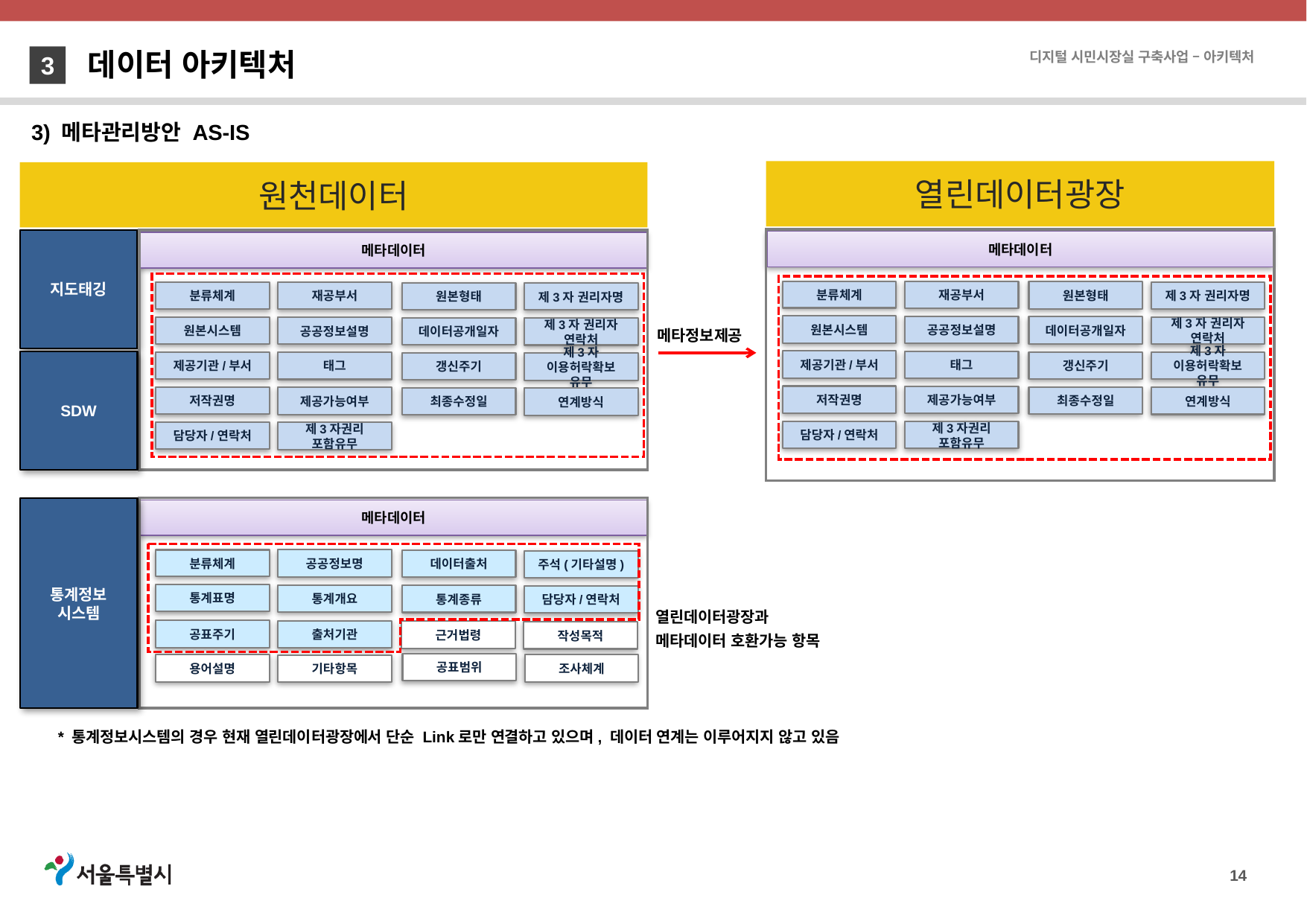

데이터 아키텍처
3
3) 메타관리방안 AS-IS
열린데이터광장
원천데이터

지도태깅

메타데이터
메타데이터

분류체계
재공부서
원본형태
제3자 권리자명
분류체계
재공부서
원본형태
제3자 권리자명
원본시스템
공공정보설명
데이터공개일자
원본시스템
제3자 권리자 연락처
공공정보설명
데이터공개일자
제3자 권리자 연락처
메타정보제공
제공기관/부서
태그
SDW
갱신주기
제공기관/부서
제3자 이용허락확보 유무
태그
갱신주기
제3자 이용허락확보 유무
저작권명
제공가능여부
최종수정일
저작권명
연계방식
제공가능여부
최종수정일
연계방식
담당자/연락처
제3자권리 포함유무
담당자/연락처
제3자권리 포함유무

메타데이터
분류체계
공공정보명
데이터출처
주석(기타설명)
통계표명
통계개요
통계종류
담당자/연락처
공표주기
출처기관
근거법령
작성목적
공표범위
용어설명
조사체계
기타항목
통계정보
시스템

열린데이터광장과
메타데이터 호환가능 항목
* 통계정보시스템의 경우 현재 열린데이터광장에서 단순 Link로만 연결하고 있으며, 데이터 연계는 이루어지지 않고 있음